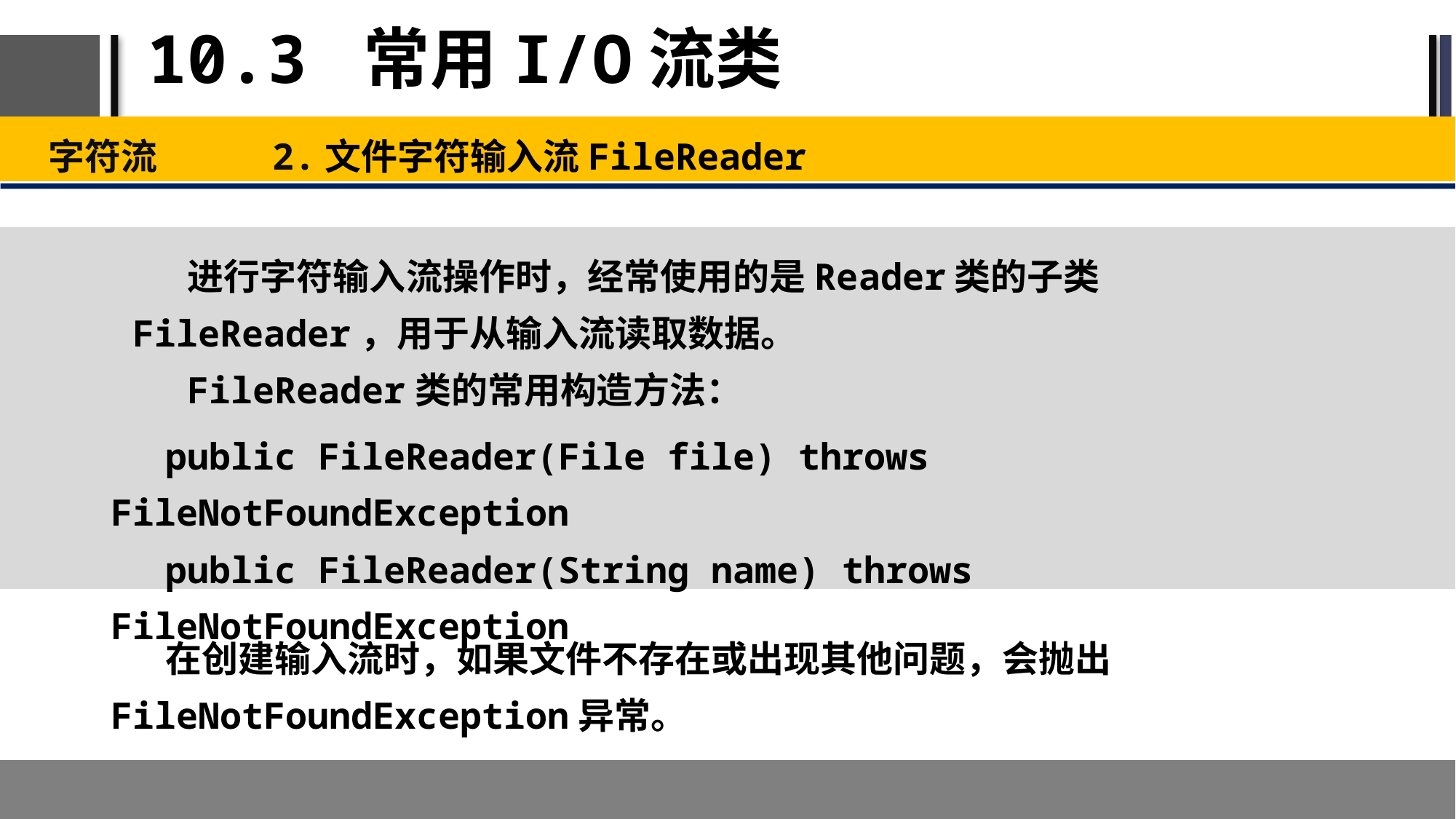

# 10.3 常用I/O流类

字符流             2.文件字符输入流FileReader

进行字符输入流操作时，经常使用的是Reader类的子类FileReader，用于从输入流读取数据。
FileReader类的常用构造方法：
public FileReader(File file) throws FileNotFoundException
public FileReader(String name) throws FileNotFoundException
在创建输入流时，如果文件不存在或出现其他问题，会抛出FileNotFoundException异常。